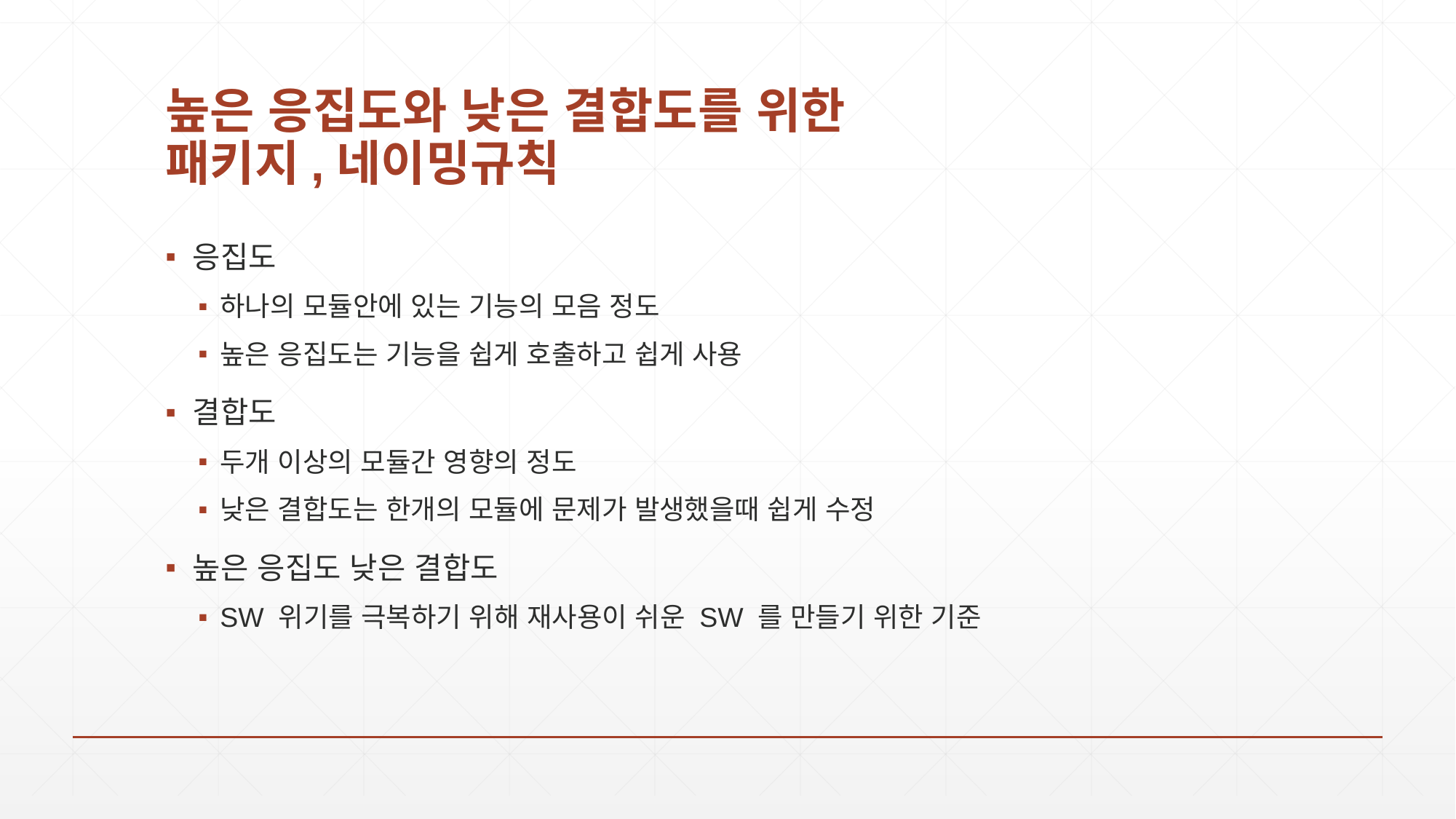

# 높은 응집도와 낮은 결합도를 위한 패키지,네이밍규칙
응집도
하나의 모듈안에 있는 기능의 모음 정도
높은 응집도는 기능을 쉽게 호출하고 쉽게 사용
결합도
두개 이상의 모듈간 영향의 정도
낮은 결합도는 한개의 모듈에 문제가 발생했을때 쉽게 수정
높은 응집도 낮은 결합도
SW 위기를 극복하기 위해 재사용이 쉬운 SW 를 만들기 위한 기준